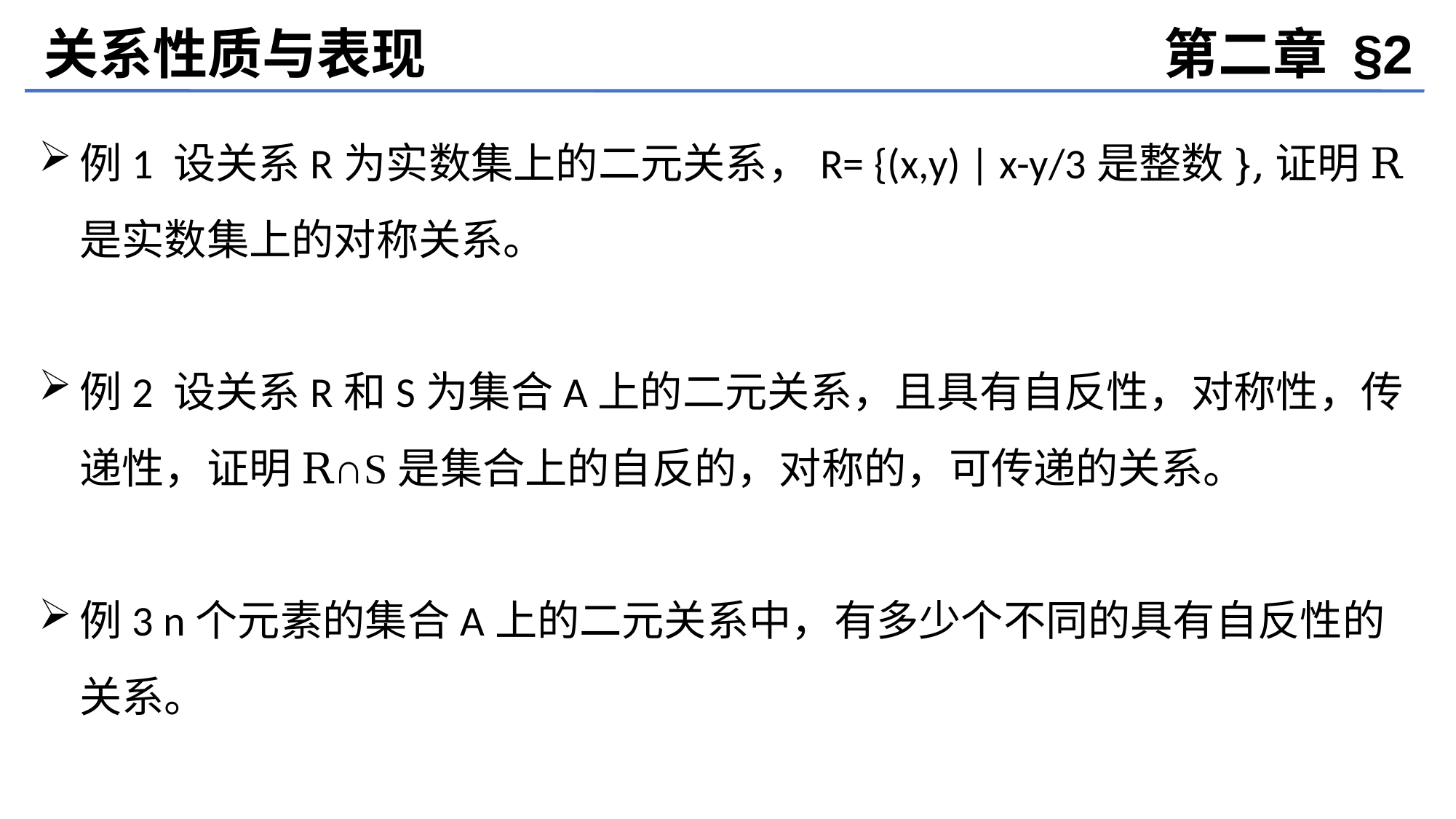

关系性质与表现
第二章 §2
例1 设关系R为实数集上的二元关系，R= {(x,y) | x-y/3是整数},证明R是实数集上的对称关系。

例2 设关系R和S为集合A上的二元关系，且具有自反性，对称性，传递性，证明R∩S是集合上的自反的，对称的，可传递的关系。

例3 n个元素的集合A上的二元关系中，有多少个不同的具有自反性的关系。